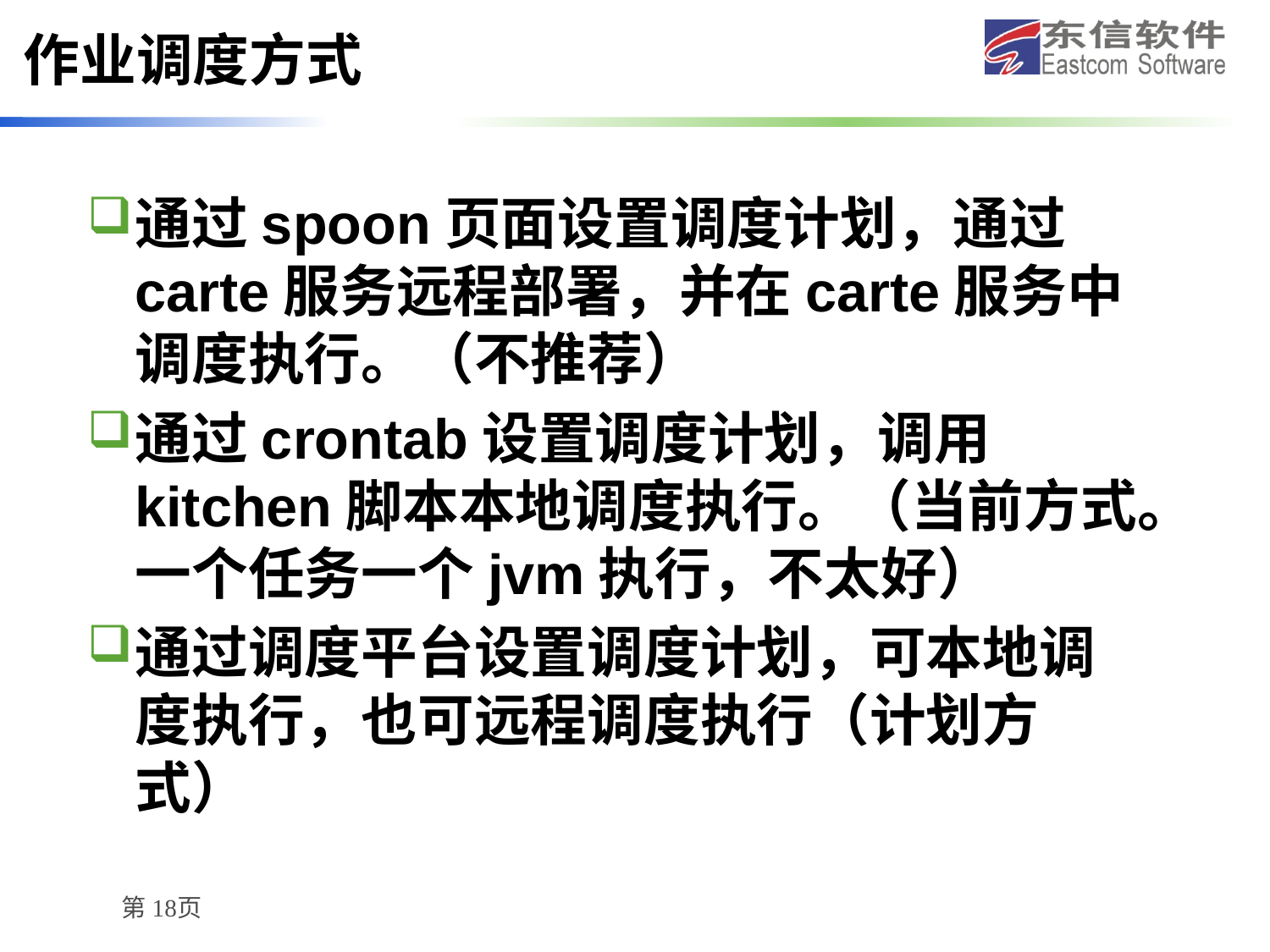

# 作业调度方式
通过spoon页面设置调度计划，通过carte服务远程部署，并在carte服务中调度执行。（不推荐）
通过crontab设置调度计划，调用kitchen脚本本地调度执行。（当前方式。一个任务一个jvm执行，不太好）
通过调度平台设置调度计划，可本地调度执行，也可远程调度执行（计划方式）

第18页